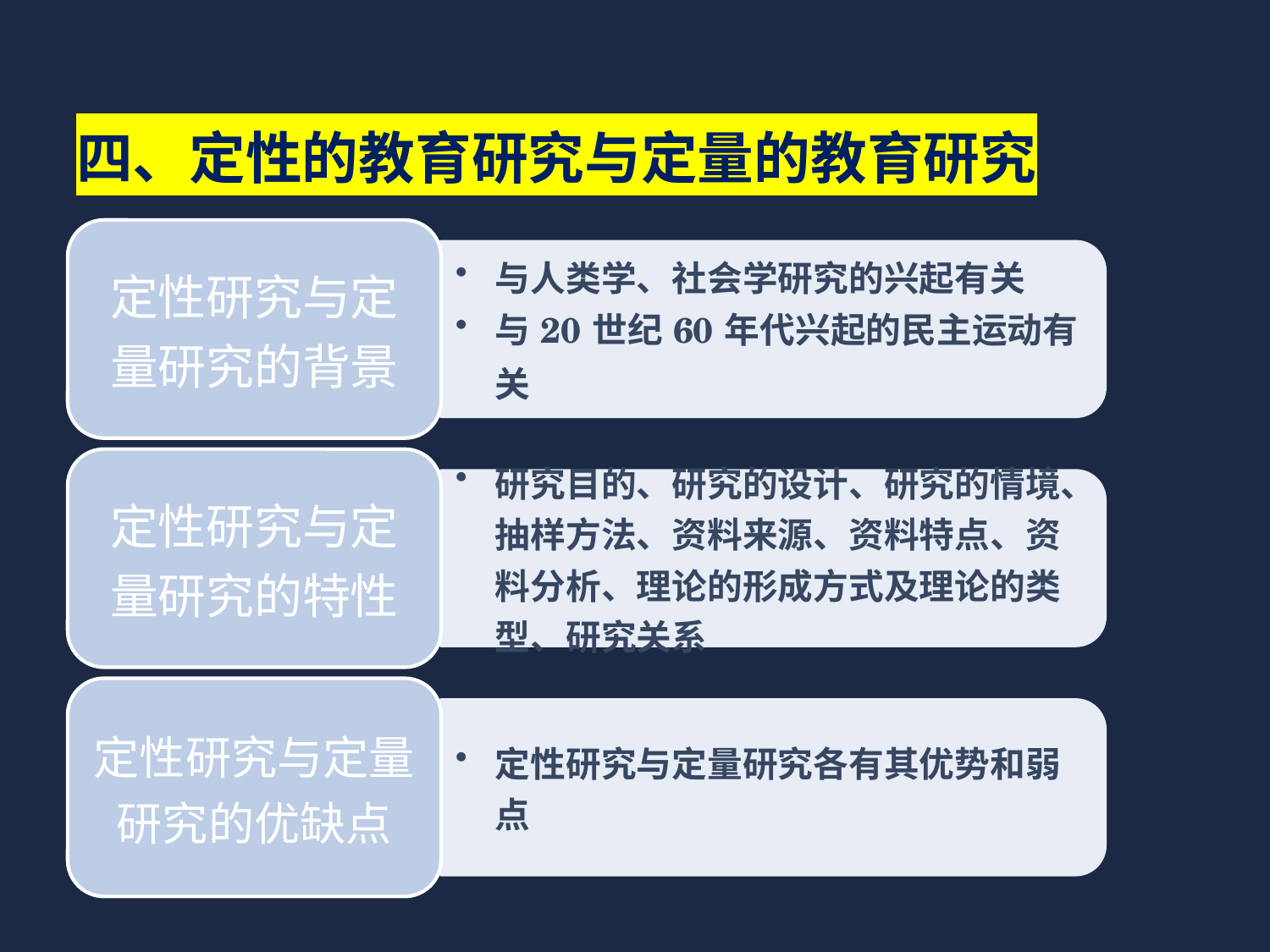

四、定性的教育研究与定量的教育研究
定性研究与定量研究的背景
与人类学、社会学研究的兴起有关
与20世纪60年代兴起的民主运动有关
定性研究与定量研究的特性
研究目的、研究的设计、研究的情境、抽样方法、资料来源、资料特点、资料分析、理论的形成方式及理论的类型、研究关系
定性研究与定量研究的优缺点
定性研究与定量研究各有其优势和弱点